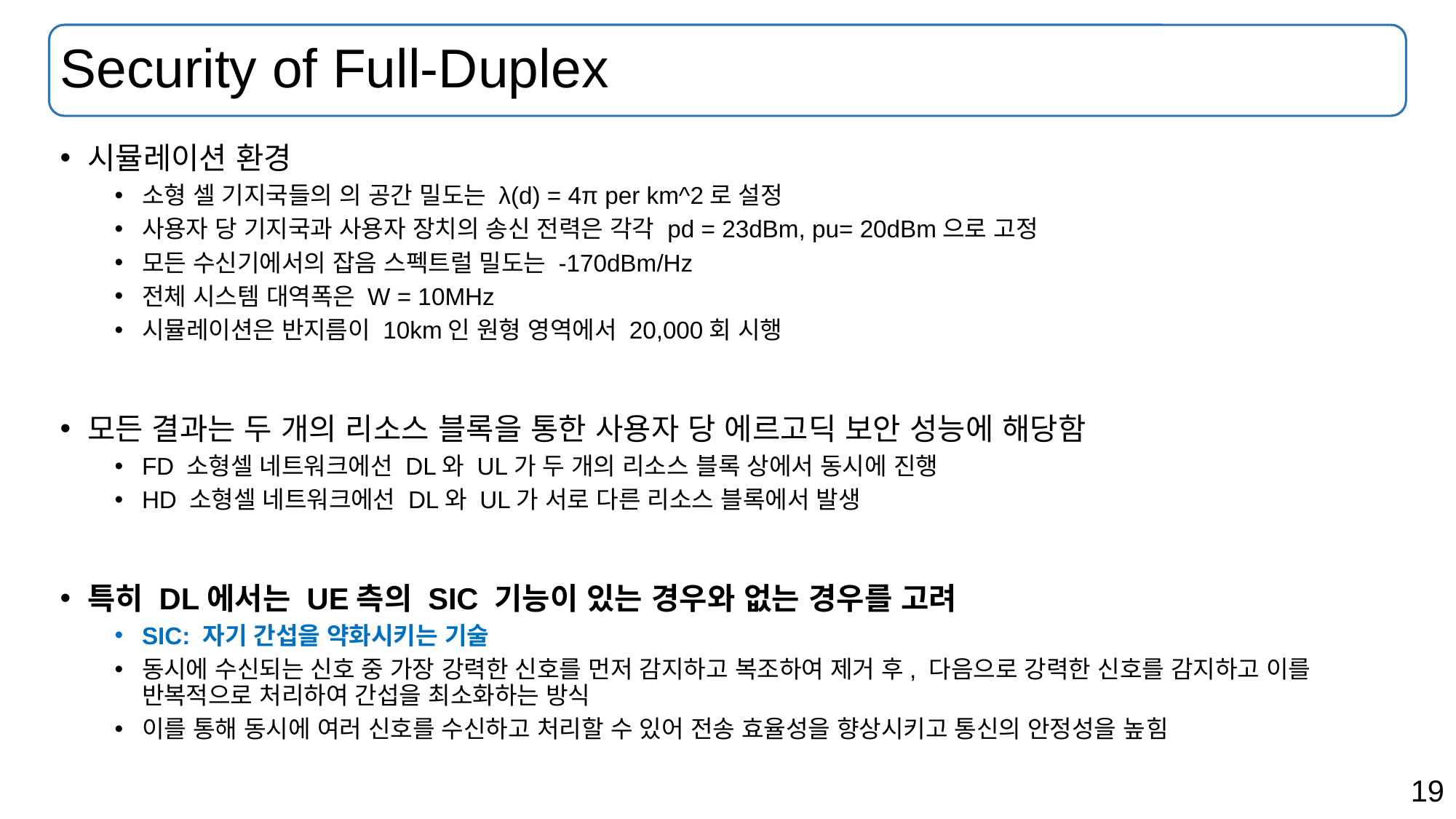

# Security of Full-Duplex
시뮬레이션 환경
소형 셀 기지국들의 의 공간 밀도는 λ(d) = 4π per km^2로 설정
사용자 당 기지국과 사용자 장치의 송신 전력은 각각 pd = 23dBm, pu= 20dBm으로 고정
모든 수신기에서의 잡음 스펙트럴 밀도는 -170dBm/Hz
전체 시스템 대역폭은 W = 10MHz
시뮬레이션은 반지름이 10km인 원형 영역에서 20,000회 시행

모든 결과는 두 개의 리소스 블록을 통한 사용자 당 에르고딕 보안 성능에 해당함
FD 소형셀 네트워크에선 DL와 UL가 두 개의 리소스 블록 상에서 동시에 진행
HD 소형셀 네트워크에선 DL와 UL가 서로 다른 리소스 블록에서 발생

특히 DL에서는 UE측의 SIC 기능이 있는 경우와 없는 경우를 고려
SIC: 자기 간섭을 약화시키는 기술
동시에 수신되는 신호 중 가장 강력한 신호를 먼저 감지하고 복조하여 제거 후, 다음으로 강력한 신호를 감지하고 이를 반복적으로 처리하여 간섭을 최소화하는 방식
이를 통해 동시에 여러 신호를 수신하고 처리할 수 있어 전송 효율성을 향상시키고 통신의 안정성을 높힘